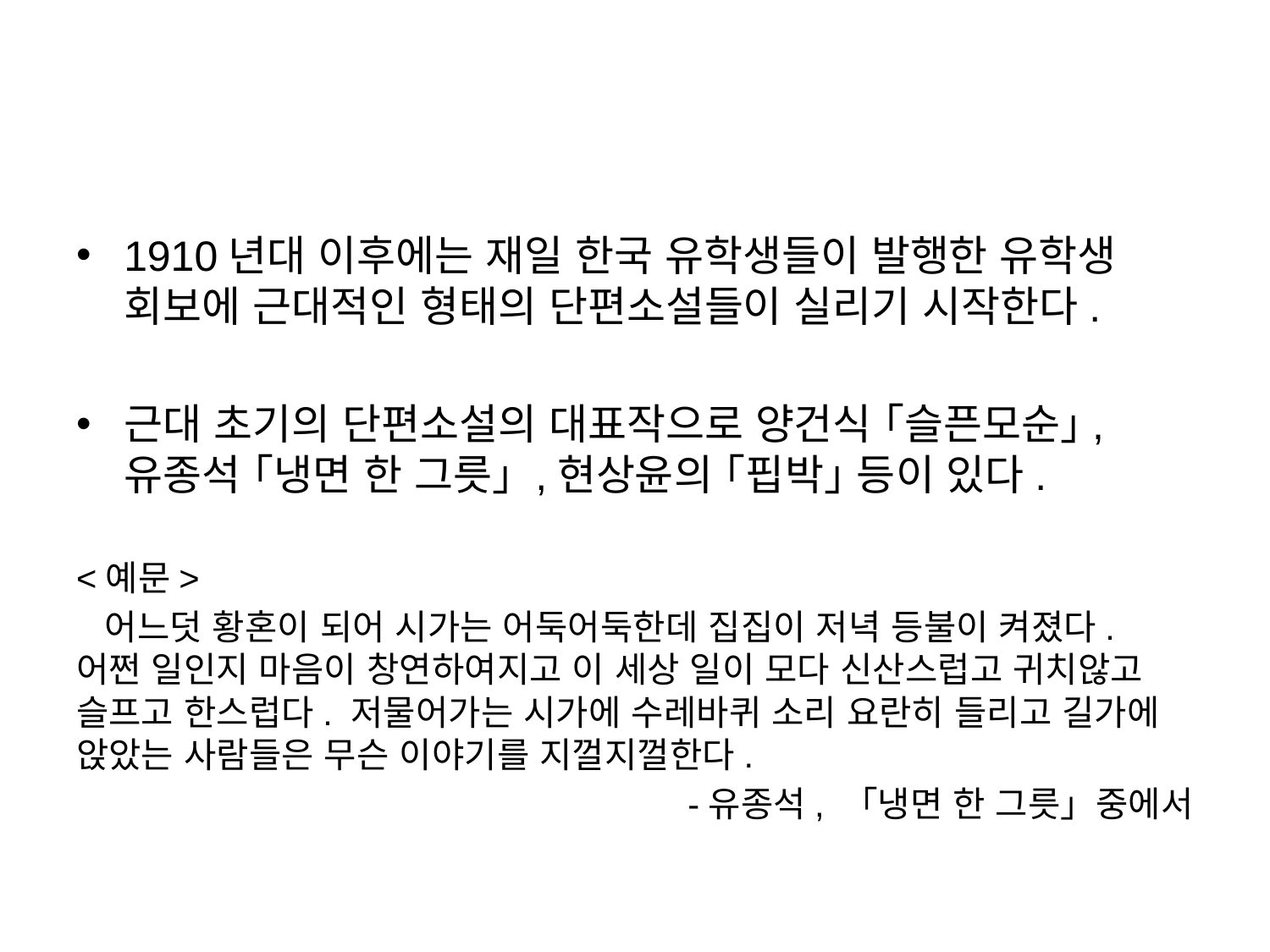

1910년대 이후에는 재일 한국 유학생들이 발행한 유학생 회보에 근대적인 형태의 단편소설들이 실리기 시작한다.

근대 초기의 단편소설의 대표작으로 양건식 ｢슬픈모순｣, 유종석 ｢냉면 한 그릇｣ ,현상윤의 ｢핍박｣ 등이 있다.

<예문>
  어느덧 황혼이 되어 시가는 어둑어둑한데 집집이 저녁 등불이 켜졌다. 어쩐 일인지 마음이 창연하여지고 이 세상 일이 모다 신산스럽고 귀치않고 슬프고 한스럽다. 저물어가는 시가에 수레바퀴 소리 요란히 들리고 길가에 앉았는 사람들은 무슨 이야기를 지껄지껄한다.
-유종석, 「냉면 한 그릇」중에서